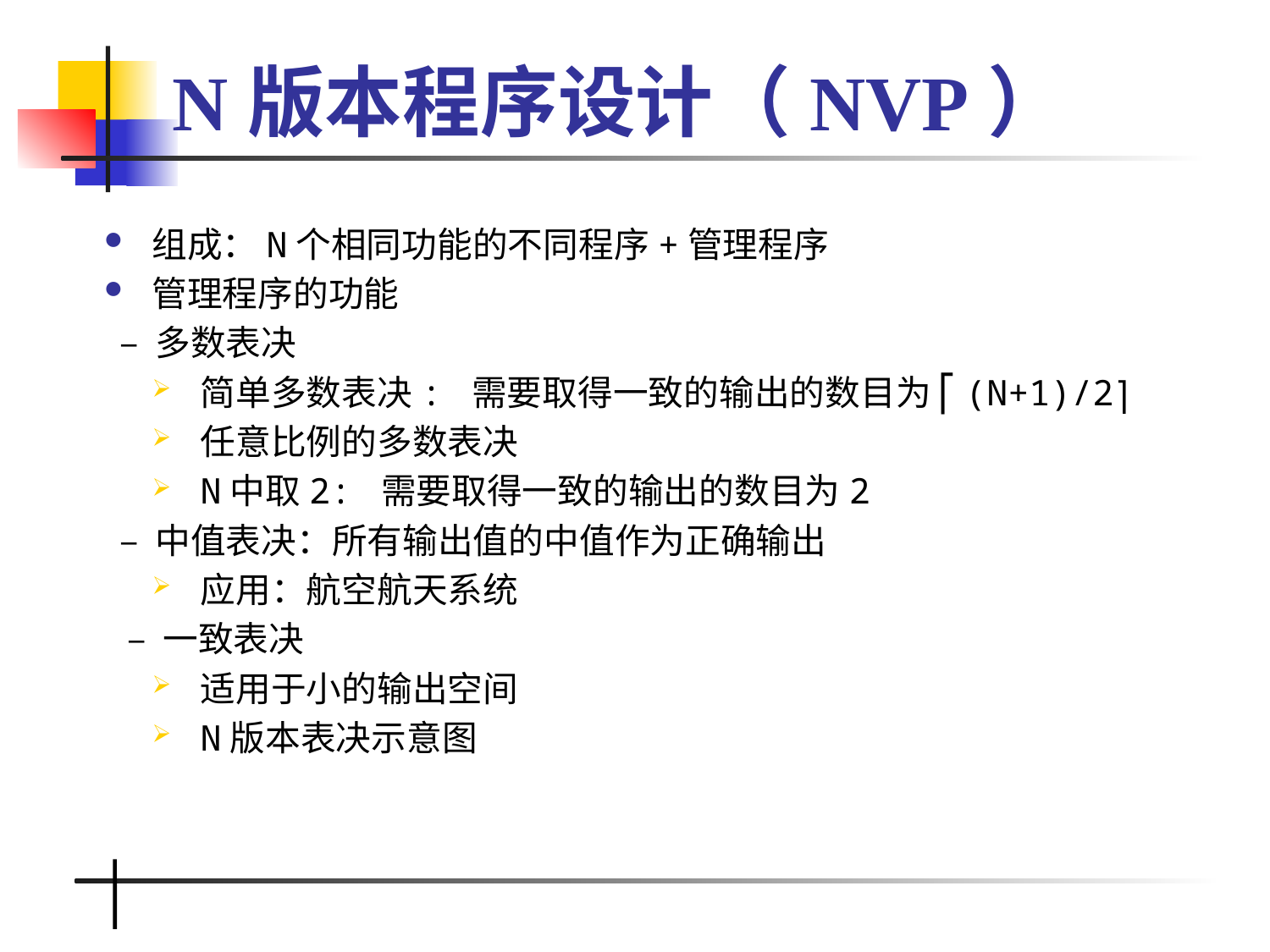

# N版本程序设计（NVP）
组成：N个相同功能的不同程序+管理程序
管理程序的功能
  – 多数表决
简单多数表决: 需要取得一致的输出的数目为 ⎡(N+1)/2⎤
任意比例的多数表决
N中取2: 需要取得一致的输出的数目为2
  – 中值表决：所有输出值的中值作为正确输出
应用：航空航天系统
   – 一致表决
适用于小的输出空间
N版本表决示意图